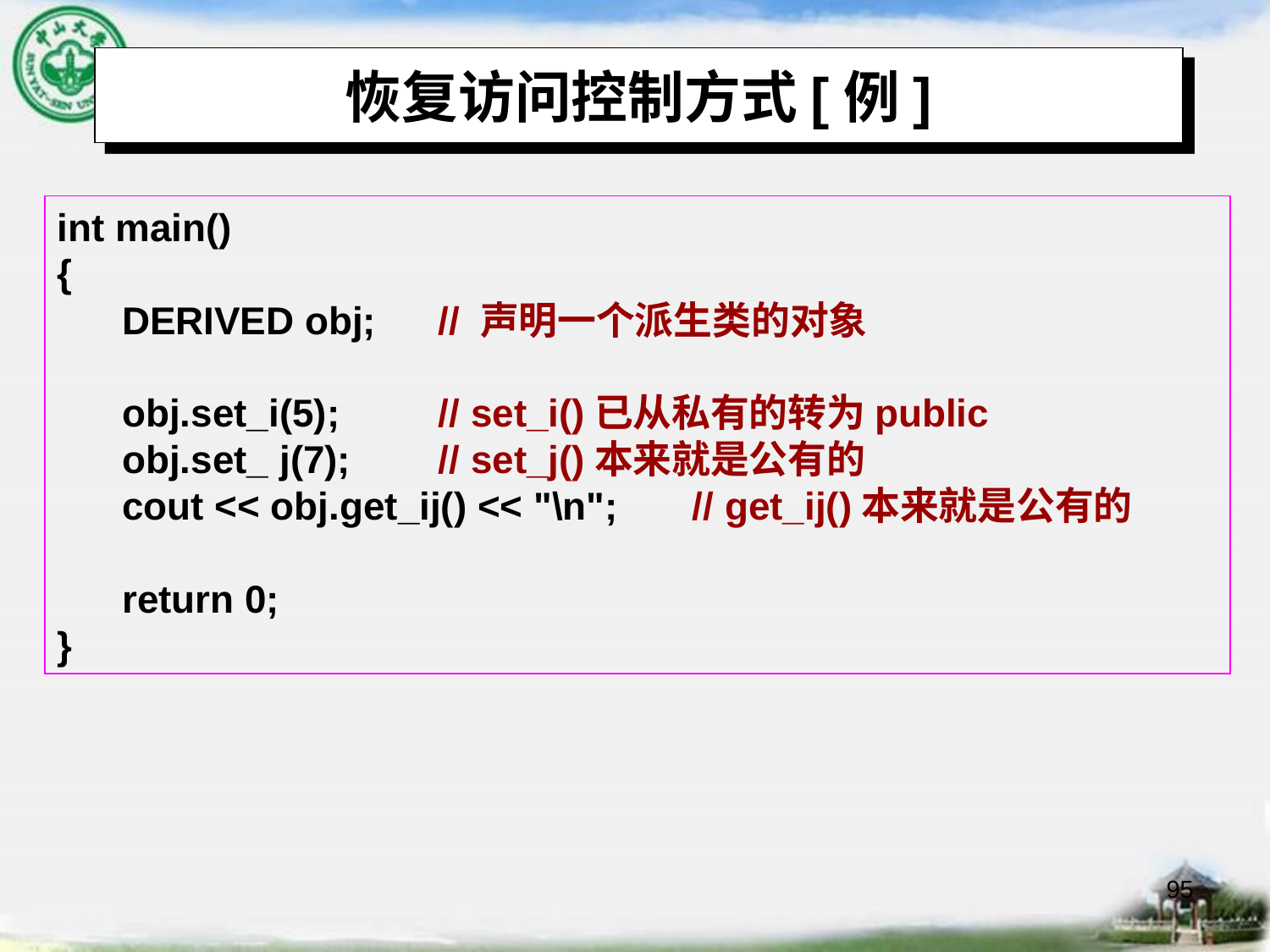

# 恢复访问控制方式[例]
int main()
{
      DERIVED obj;	// 声明一个派生类的对象

      obj.set_i(5);	// set_i()已从私有的转为public
      obj.set_ j(7);	// set_j()本来就是公有的
      cout << obj.get_ij() << "\n";	// get_ij()本来就是公有的

      return 0;
}
95